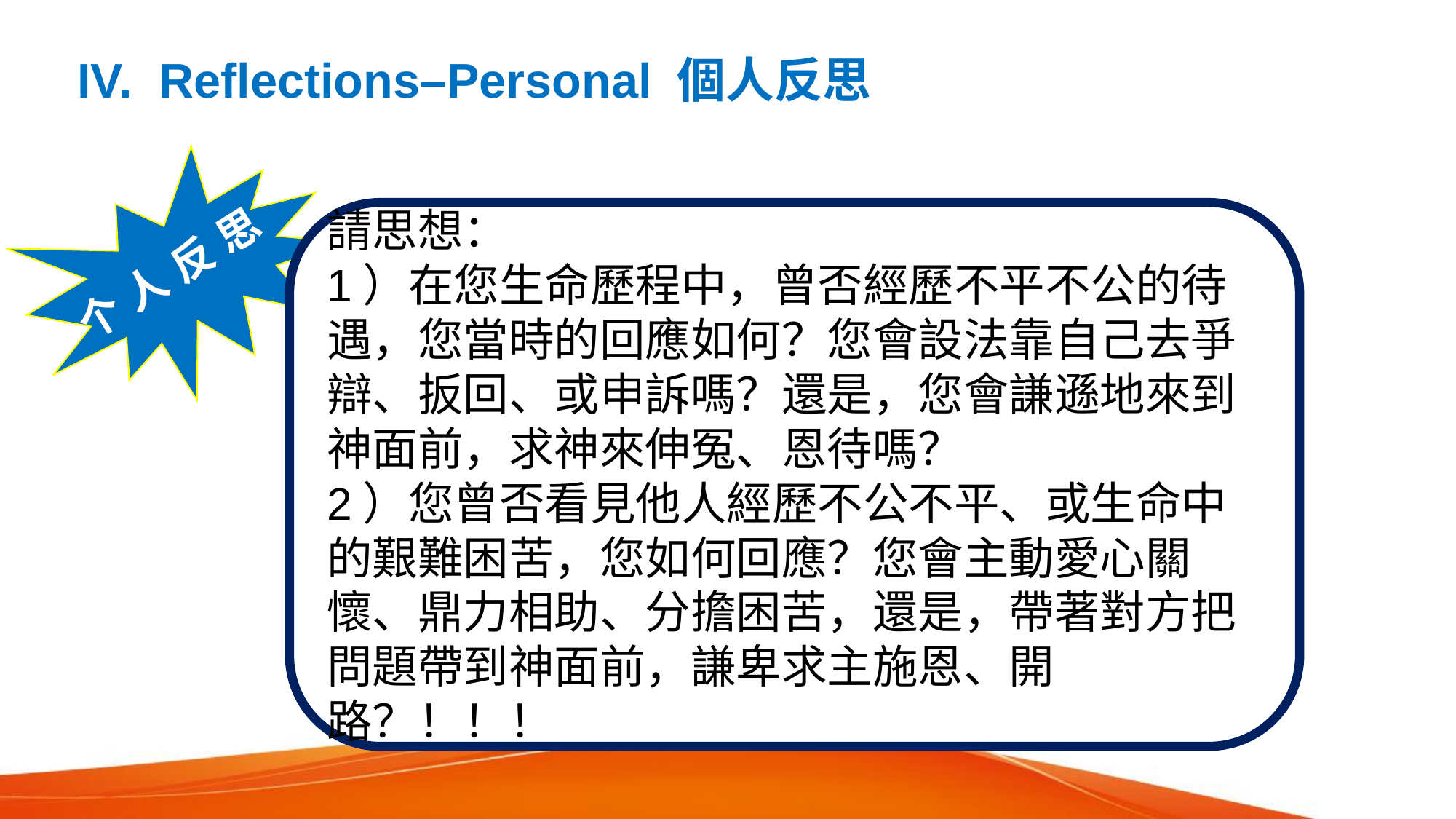

IV.  Reflections–Personal 個人反思

請思想：
1）在您生命歷程中，曾否經歷不平不公的待遇，您當時的回應如何？您會設法靠自己去爭辯、扳回、或申訴嗎？還是，您會謙遜地來到神面前，求神來伸冤、恩待嗎？
2）您曾否看見他人經歷不公不平、或生命中的艱難困苦，您如何回應？您會主動愛心關懷、鼎力相助、分擔困苦，還是，帶著對方把問題帶到神面前，謙卑求主施恩、開路？！！！
个 人 反 思